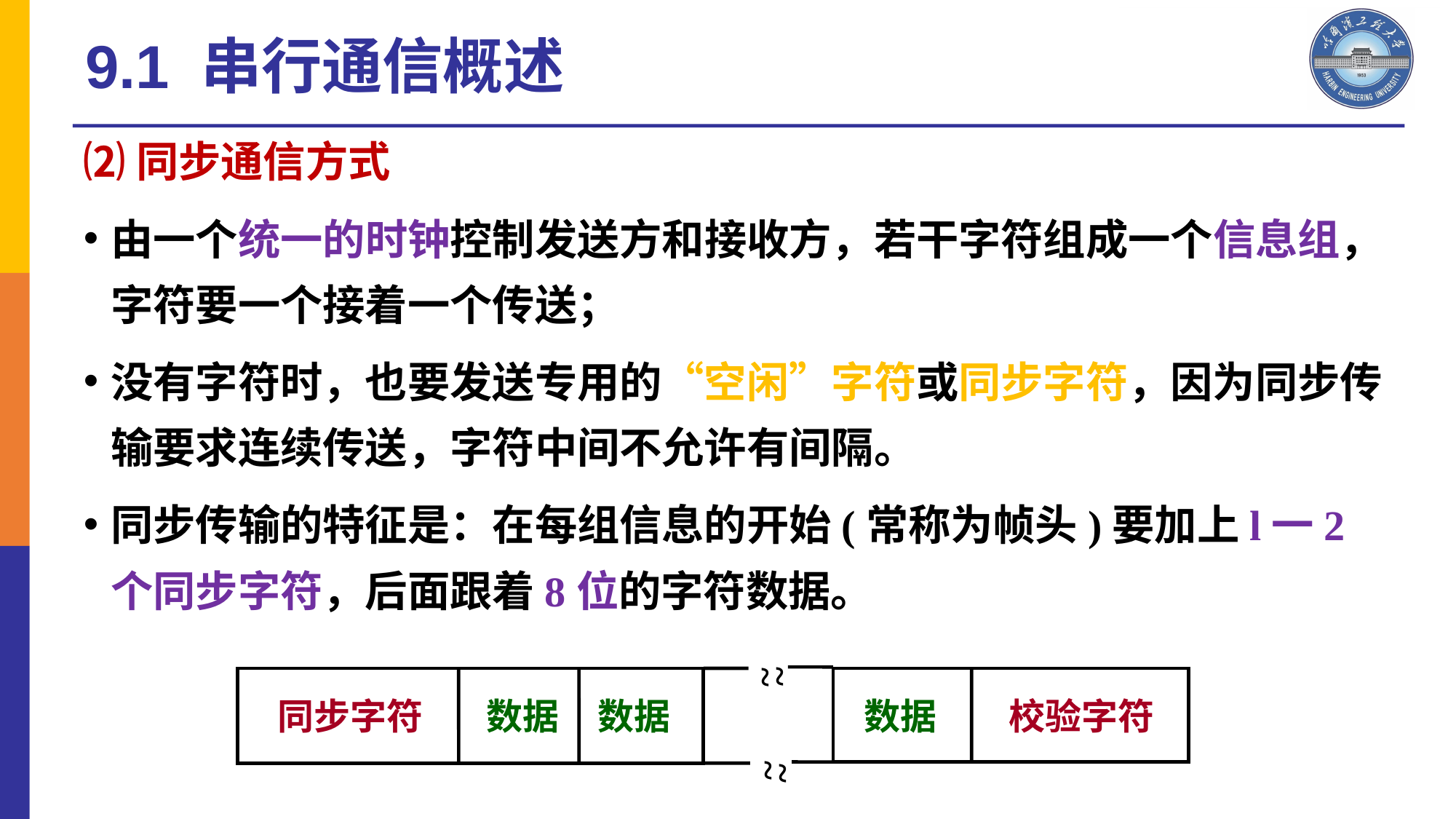

9.1 串行通信概述
⑵同步通信方式
由一个统一的时钟控制发送方和接收方，若干字符组成一个信息组，字符要一个接着一个传送；
没有字符时，也要发送专用的“空闲”字符或同步字符，因为同步传输要求连续传送，字符中间不允许有间隔。
同步传输的特征是：在每组信息的开始(常称为帧头)要加上l一2个同步字符，后面跟着8位的字符数据。
~
~
~
~

数据
同步字符
数据
数据
校验字符